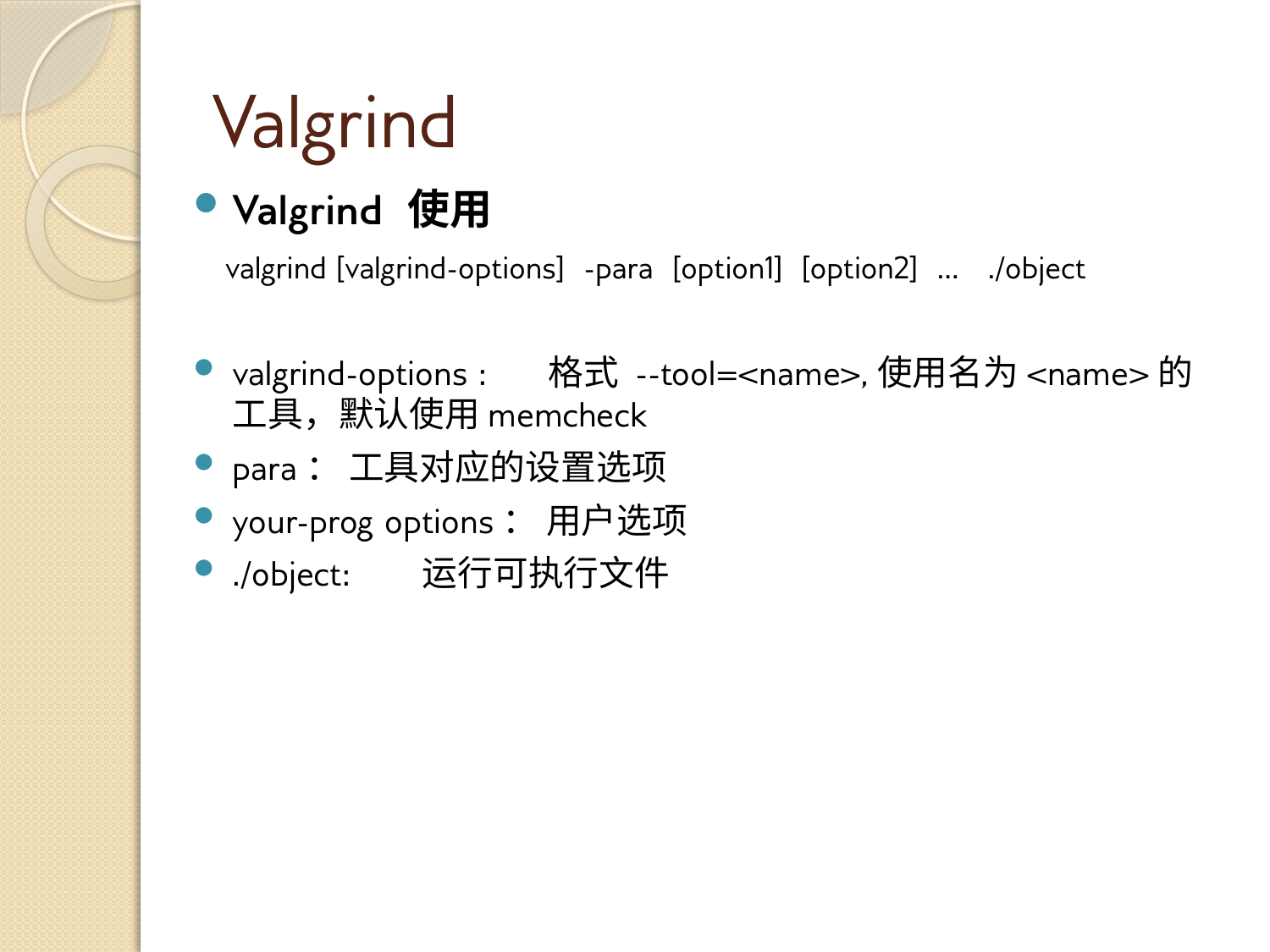

# Valgrind
Valgrind 使用
   valgrind [valgrind-options]  -para  [option1]  [option2]  …   ./object

valgrind-options :     格式 --tool=<name>,使用名为<name>的工具，默认使用memcheck
para： 工具对应的设置选项
your-prog options： 用户选项
./object:      运行可执行文件